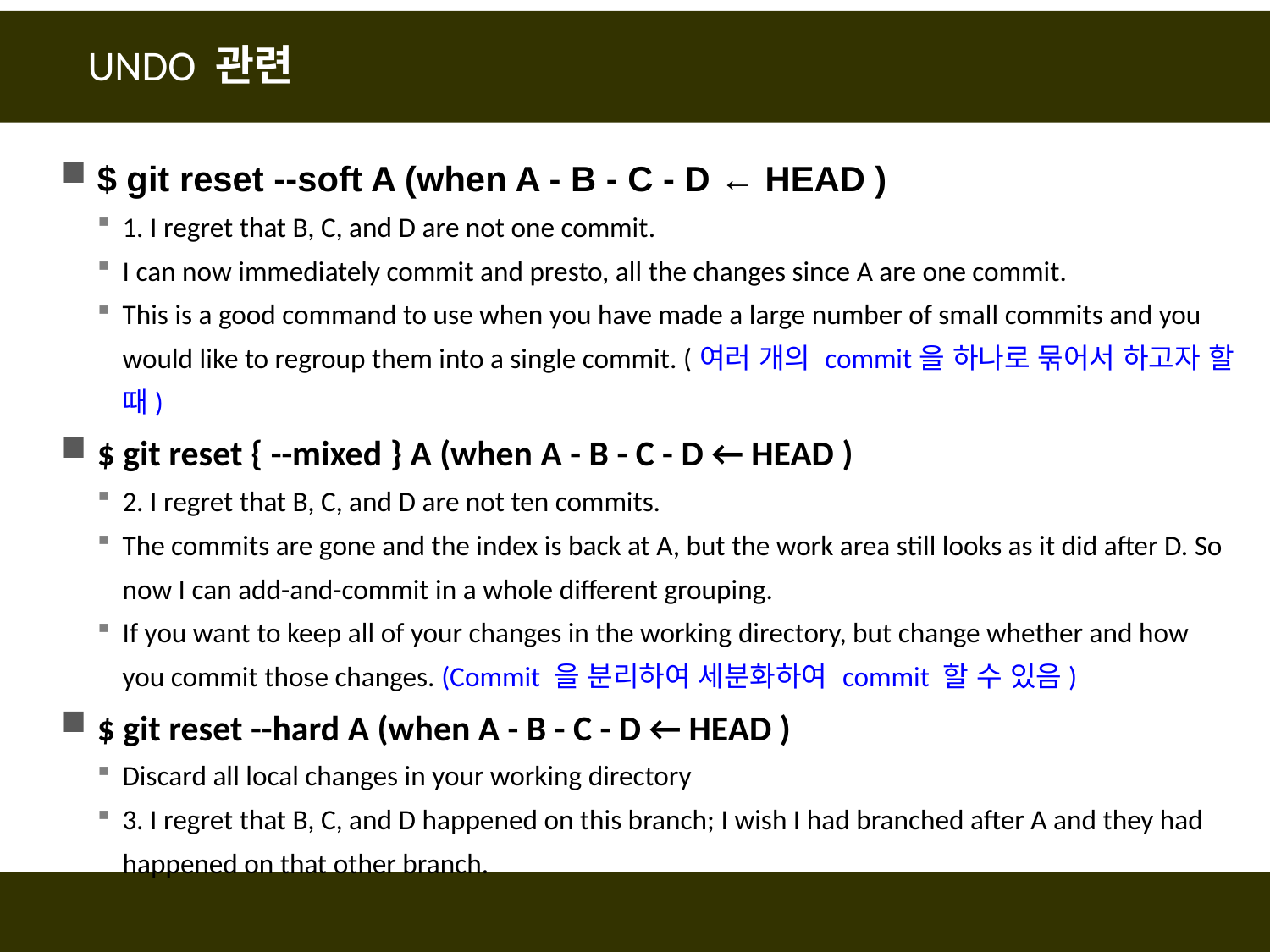

# UNDO 관련
$ git reset --soft A (when A - B - C - D ← HEAD )
1. I regret that B, C, and D are not one commit.
I can now immediately commit and presto, all the changes since A are one commit.
This is a good command to use when you have made a large number of small commits and you would like to regroup them into a single commit. (여러 개의 commit을 하나로 묶어서 하고자 할 때)
$ git reset { --mixed } A (when A - B - C - D ← HEAD )
2. I regret that B, C, and D are not ten commits.
The commits are gone and the index is back at A, but the work area still looks as it did after D. So now I can add-and-commit in a whole different grouping.
If you want to keep all of your changes in the working directory, but change whether and how you commit those changes. (Commit 을 분리하여 세분화하여 commit 할 수 있음)
$ git reset --hard A (when A - B - C - D ← HEAD )
Discard all local changes in your working directory
3. I regret that B, C, and D happened on this branch; I wish I had branched after A and they had happened on that other branch.